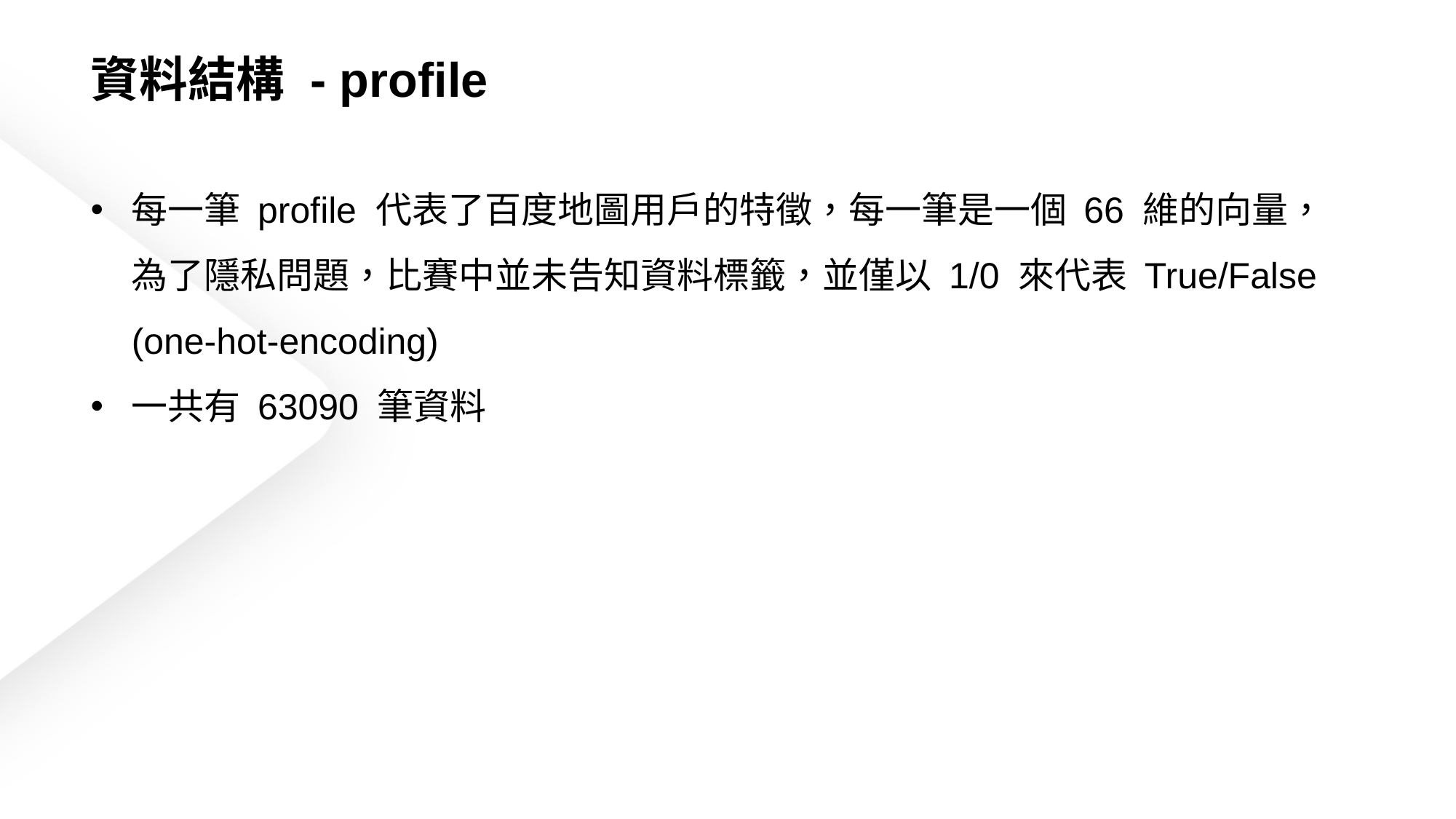

資料結構 - profile
每一筆 profile 代表了百度地圖用戶的特徵，每一筆是一個 66 維的向量，為了隱私問題，比賽中並未告知資料標籤，並僅以 1/0 來代表 True/False (one-hot-encoding)
一共有 63090 筆資料